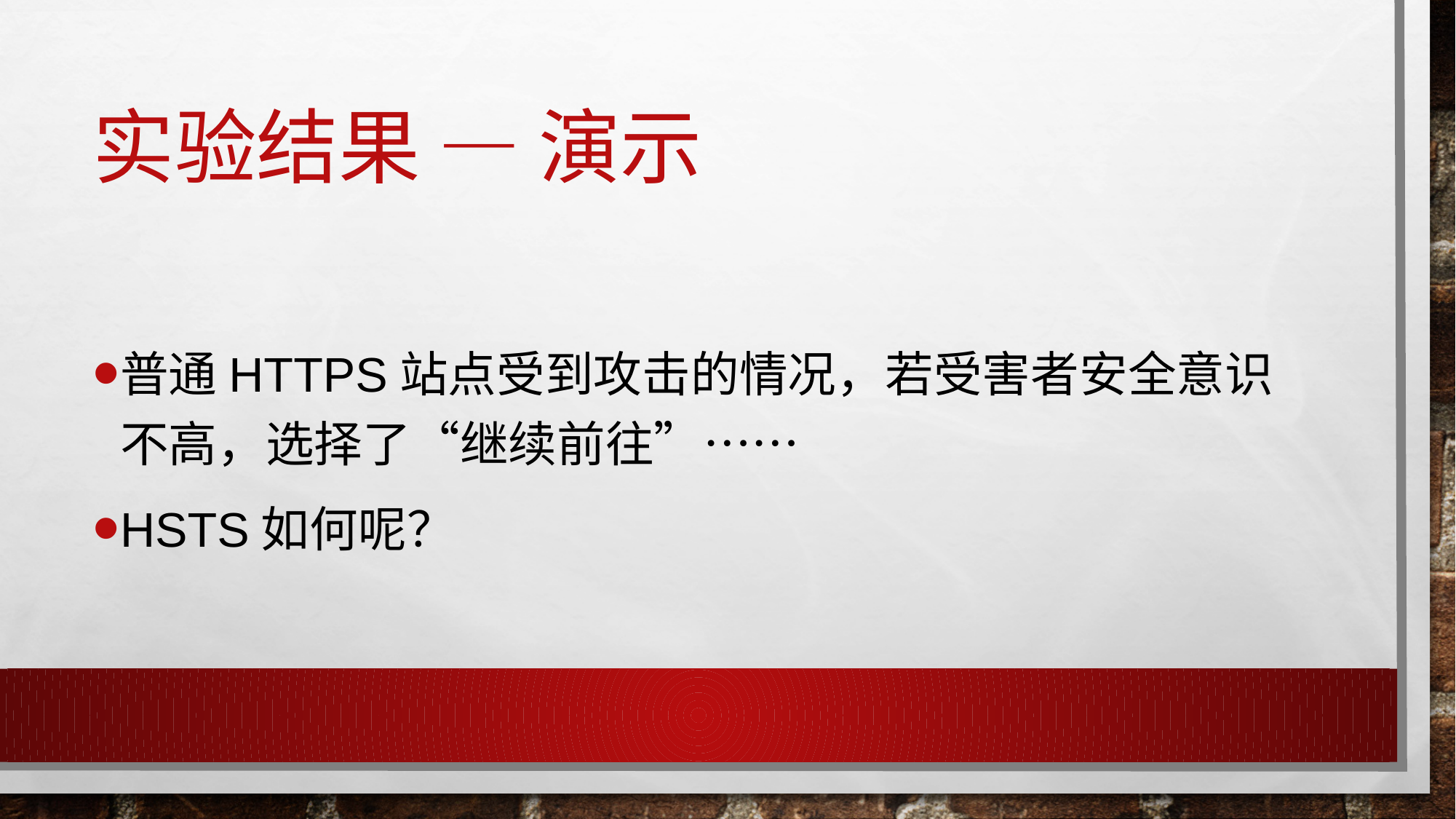

# 实验结果 — 演示
普通HTTPS站点受到攻击的情况，若受害者安全意识不高，选择了“继续前往”……
HSTS如何呢？